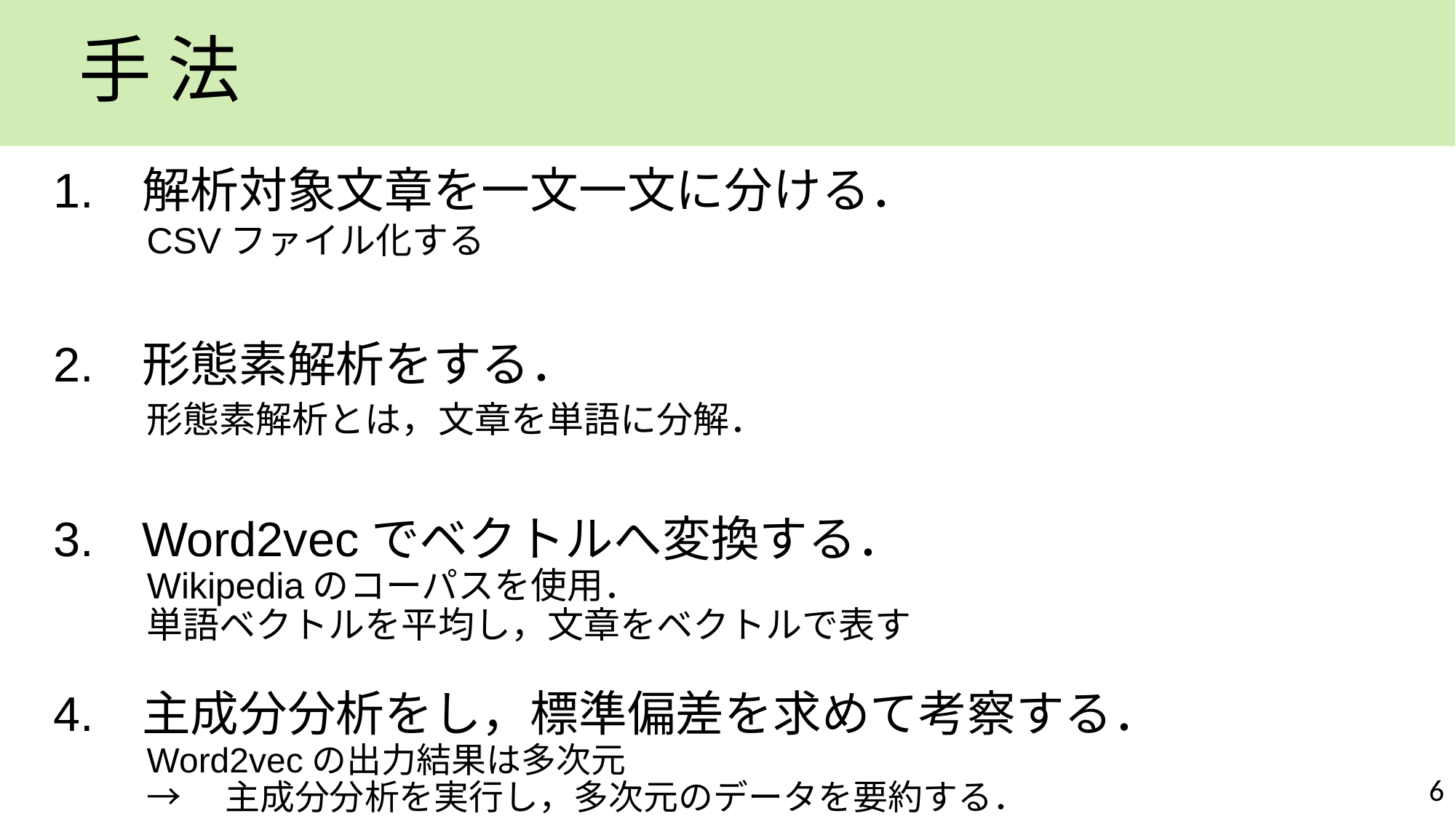

# 手 法
解析対象文章を一文一文に分ける．

形態素解析をする．

Word2vecでベクトルへ変換する．

主成分分析をし，標準偏差を求めて考察する．
CSVファイル化する
形態素解析とは，文章を単語に分解．
Wikipediaのコーパスを使用．
単語ベクトルを平均し，文章をベクトルで表す
Word2vecの出力結果は多次元
→　主成分分析を実行し，多次元のデータを要約する．
6